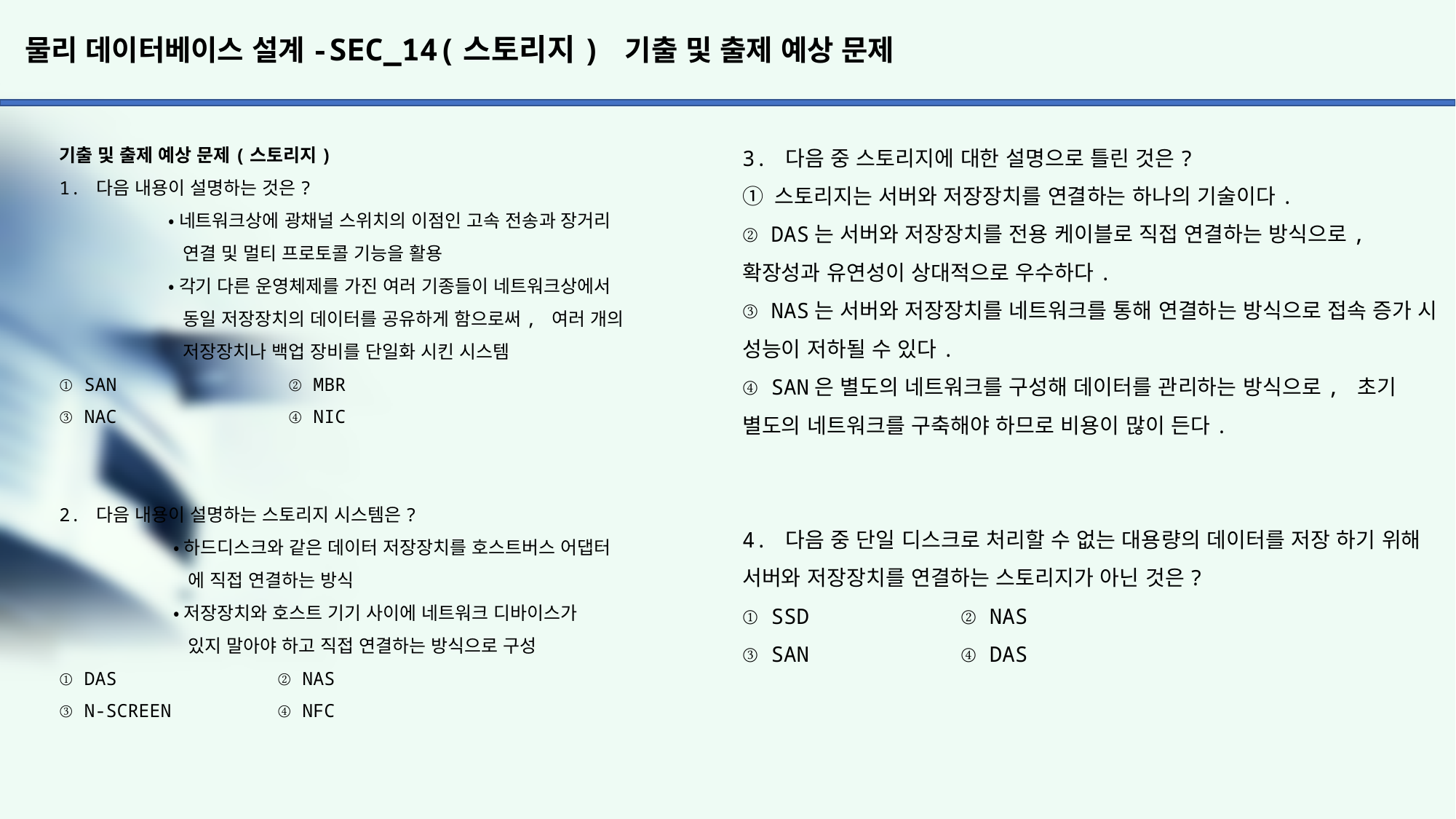

# 물리 데이터베이스 설계-SEC_14(스토리지) 기출 및 출제 예상 문제
3. 다음 중 스토리지에 대한 설명으로 틀린 것은?
① 스토리지는 서버와 저장장치를 연결하는 하나의 기술이다.
② DAS는 서버와 저장장치를 전용 케이블로 직접 연결하는 방식으로,  확장성과 유연성이 상대적으로 우수하다.
③ NAS는 서버와 저장장치를 네트워크를 통해 연결하는 방식으로 접속 증가 시 성능이 저하될 수 있다.
④ SAN은 별도의 네트워크를 구성해 데이터를 관리하는 방식으로, 초기 별도의 네트워크를 구축해야 하므로 비용이 많이 든다.

4. 다음 중 단일 디스크로 처리할 수 없는 대용량의 데이터를 저장 하기 위해 서버와 저장장치를 연결하는 스토리지가 아닌 것은?
① SSD		② NAS
③ SAN 		④ DAS
기출 및 출제 예상 문제(스토리지)
1. 다음 내용이 설명하는 것은?
	•네트워크상에 광채널 스위치의 이점인 고속 전송과 장거리
	  연결 및 멀티 프로토콜 기능을 활용
	•각기 다른 운영체제를 가진 여러 기종들이 네트워크상에서
	  동일 저장장치의 데이터를 공유하게 함으로써, 여러 개의
	  저장장치나 백업 장비를 단일화 시킨 시스템
① SAN 		 ② MBR
③ NAC 		 ④ NIC

2. 다음 내용이 설명하는 스토리지 시스템은?
	 •하드디스크와 같은 데이터 저장장치를 호스트버스 어댑터
	   에 직접 연결하는 방식
	 •저장장치와 호스트 기기 사이에 네트워크 디바이스가
	   있지 말아야 하고 직접 연결하는 방식으로 구성
① DAS		② NAS
③ N-SCREEN	④ NFC